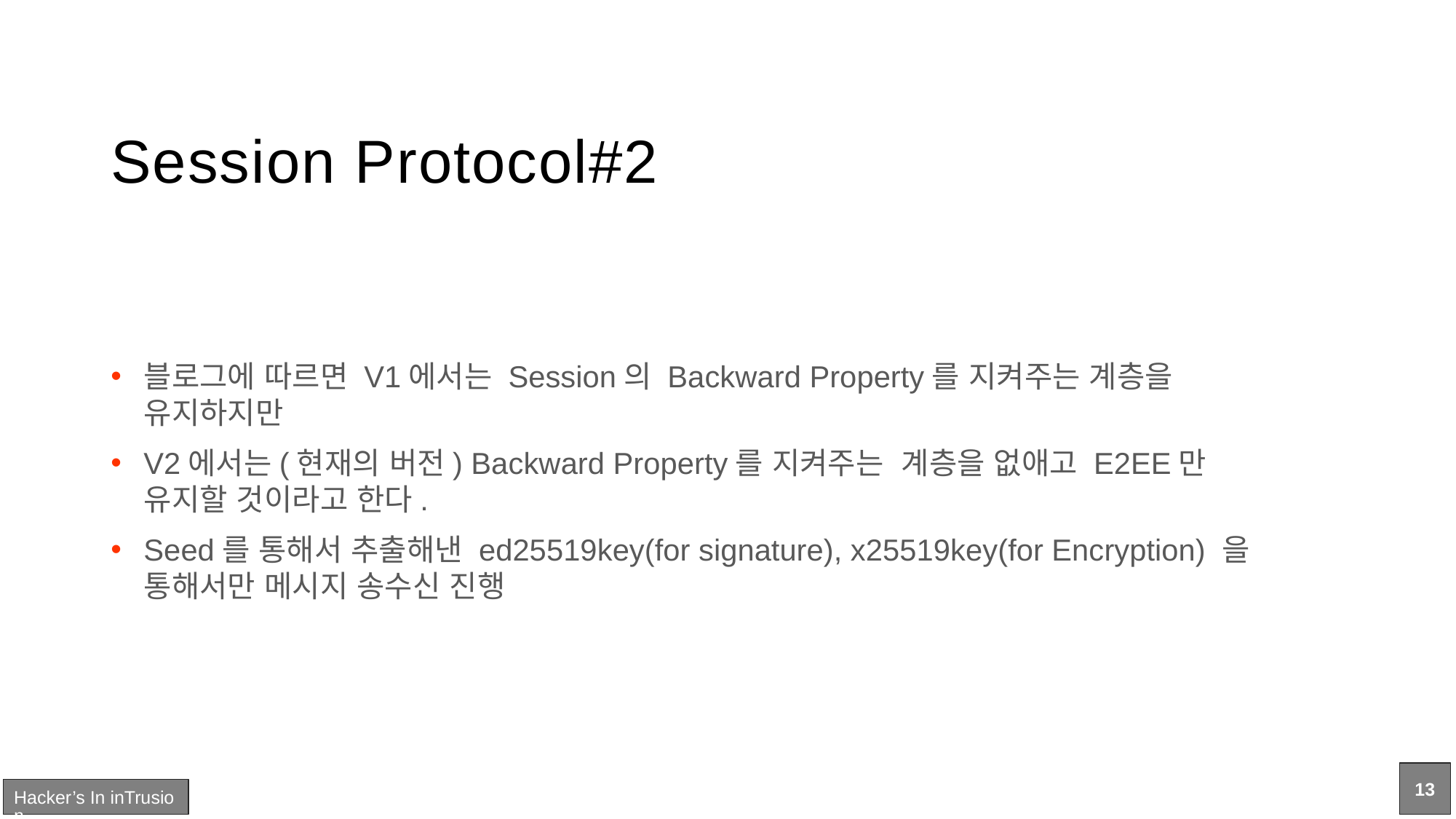

# Session Protocol#2
블로그에 따르면 V1에서는 Session의 Backward Property를 지켜주는 계층을 유지하지만
V2에서는(현재의 버전) Backward Property를 지켜주는  계층을 없애고 E2EE만 유지할 것이라고 한다.
Seed를 통해서 추출해낸 ed25519key(for signature), x25519key(for Encryption) 을 통해서만 메시지 송수신 진행
13
Hacker’s In inTrusion